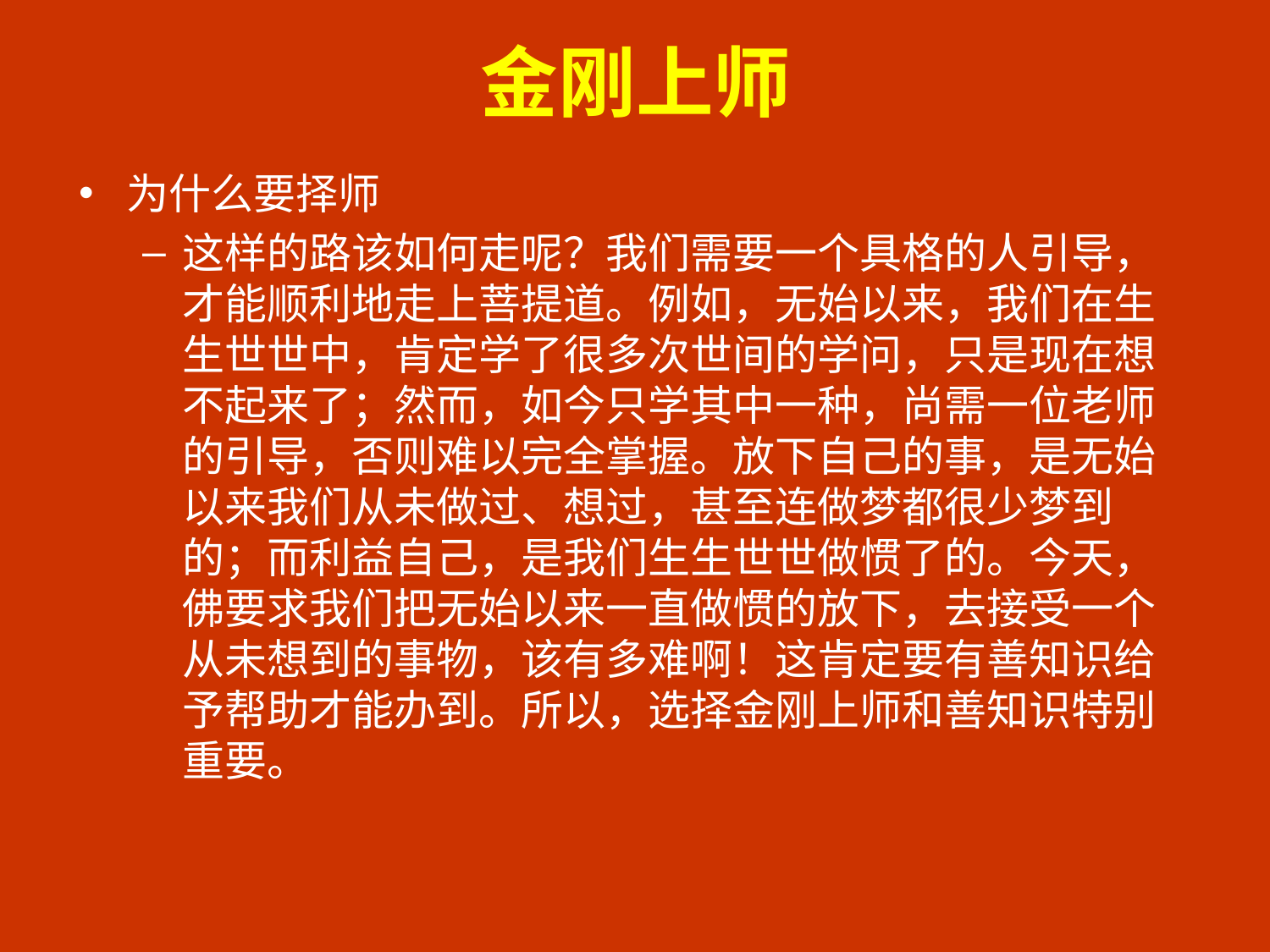

# 金刚上师
为什么要择师
这样的路该如何走呢？我们需要一个具格的人引导，才能顺利地走上菩提道。例如，无始以来，我们在生生世世中，肯定学了很多次世间的学问，只是现在想不起来了；然而，如今只学其中一种，尚需一位老师的引导，否则难以完全掌握。放下自己的事，是无始以来我们从未做过、想过，甚至连做梦都很少梦到的；而利益自己，是我们生生世世做惯了的。今天，佛要求我们把无始以来一直做惯的放下，去接受一个从未想到的事物，该有多难啊！这肯定要有善知识给予帮助才能办到。所以，选择金刚上师和善知识特别重要。